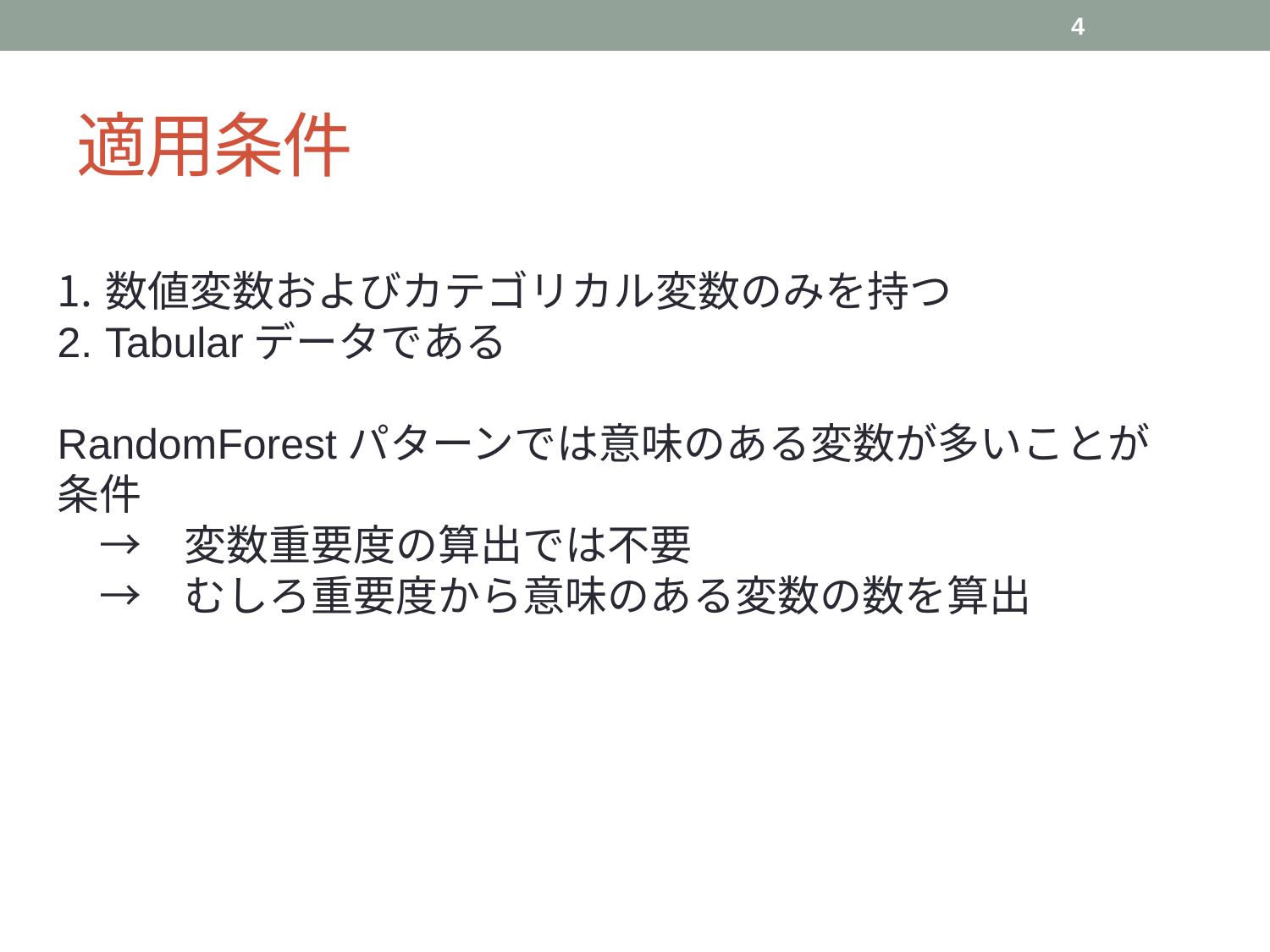

4
# 適用条件
数値変数およびカテゴリカル変数のみを持つ
Tabularデータである

RandomForestパターンでは意味のある変数が多いことが条件
　→　変数重要度の算出では不要
　→　むしろ重要度から意味のある変数の数を算出